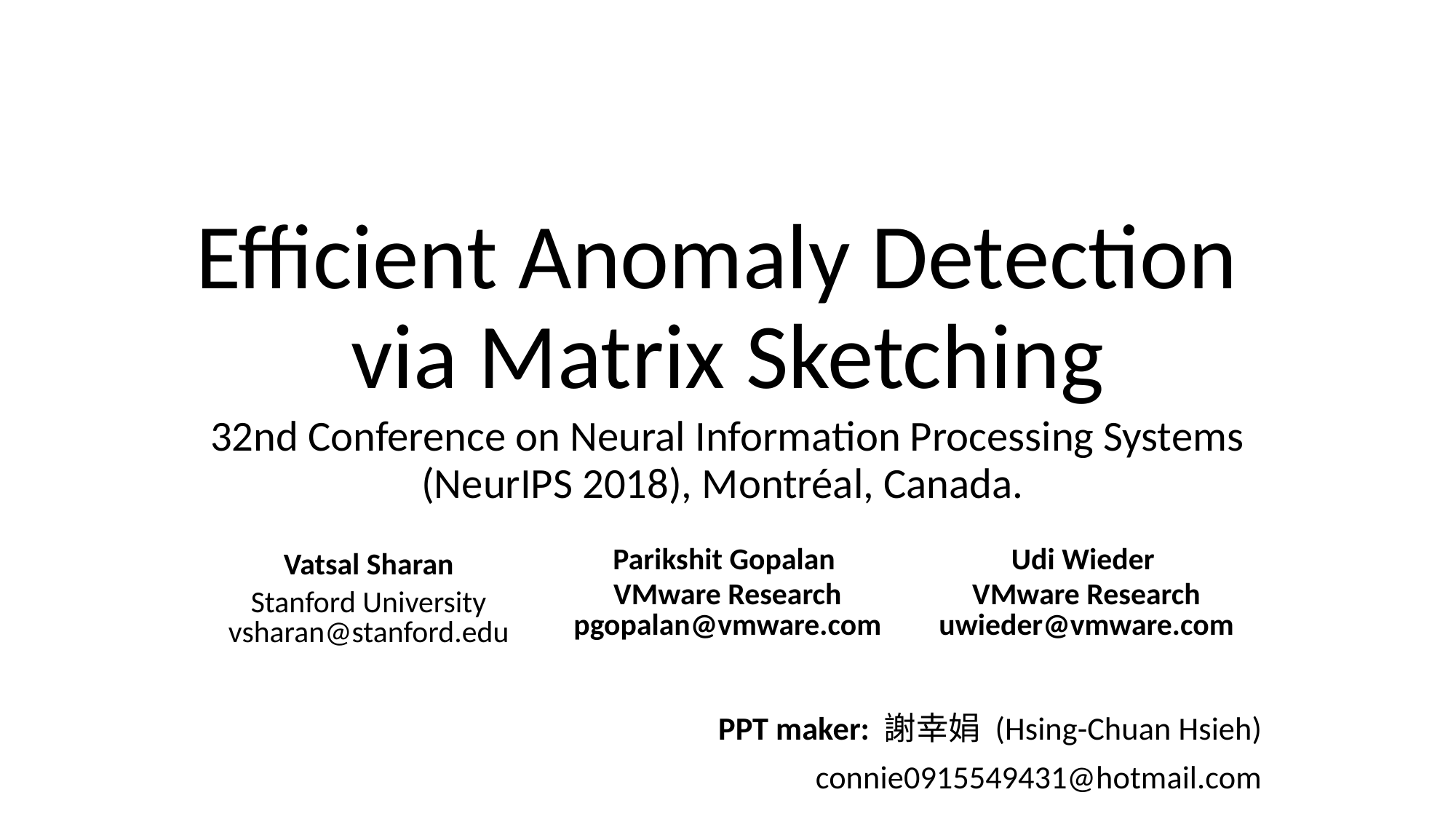

# Efficient Anomaly Detection via Matrix Sketching ﻿32nd Conference on Neural Information Processing Systems (NeurIPS 2018), Montréal, Canada.
| Vatsal Sharan﻿ Stanford University vsharan@stanford.edu | ﻿Parikshit Gopalan VMware Research pgopalan@vmware.com | ﻿Udi Wieder VMware Research uwieder@vmware.com |
| --- | --- | --- |
PPT maker: 謝幸娟 (Hsing-Chuan Hsieh)
connie0915549431@hotmail.com